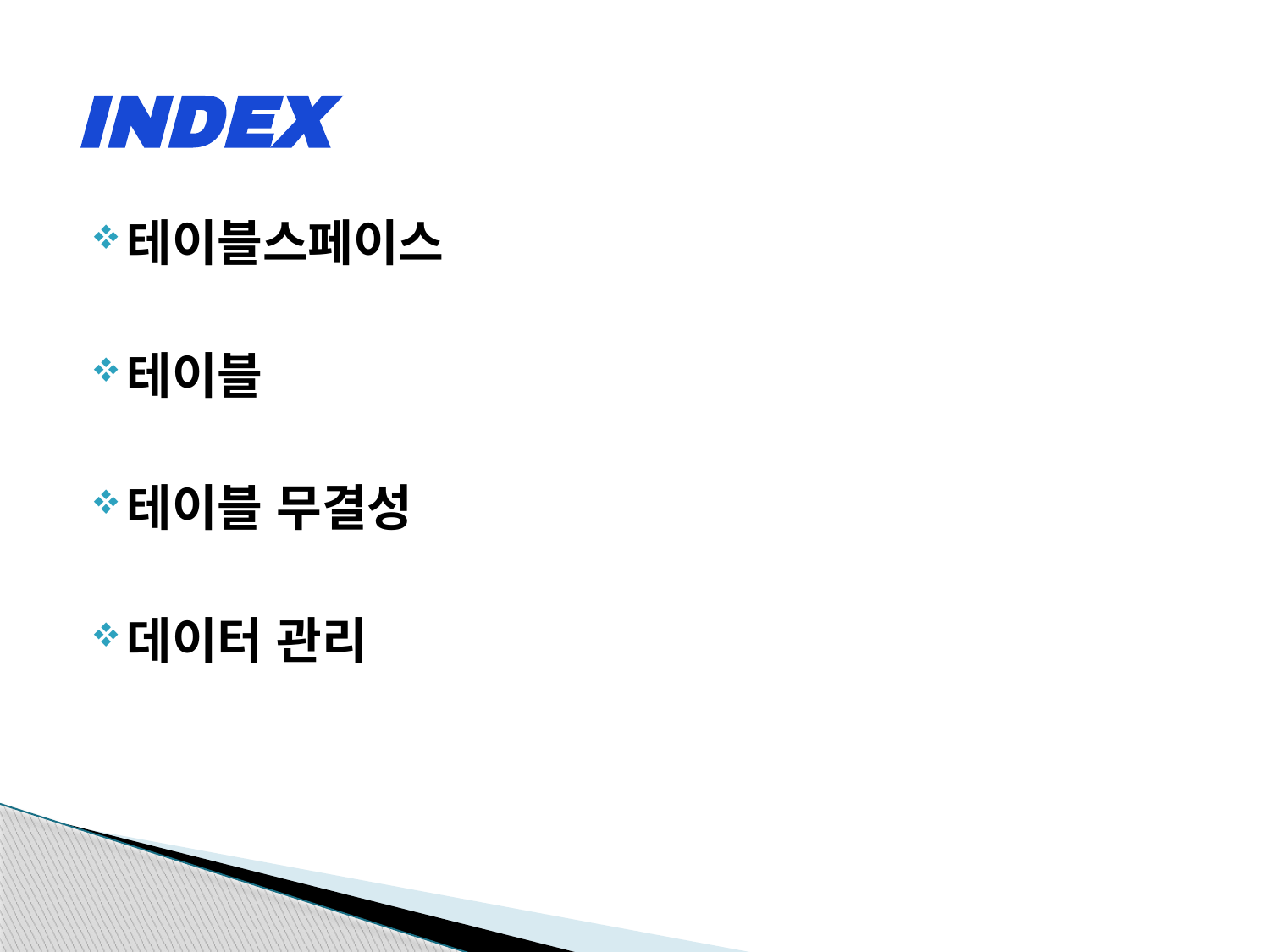

# INDEX
테이블스페이스

테이블

테이블 무결성

데이터 관리